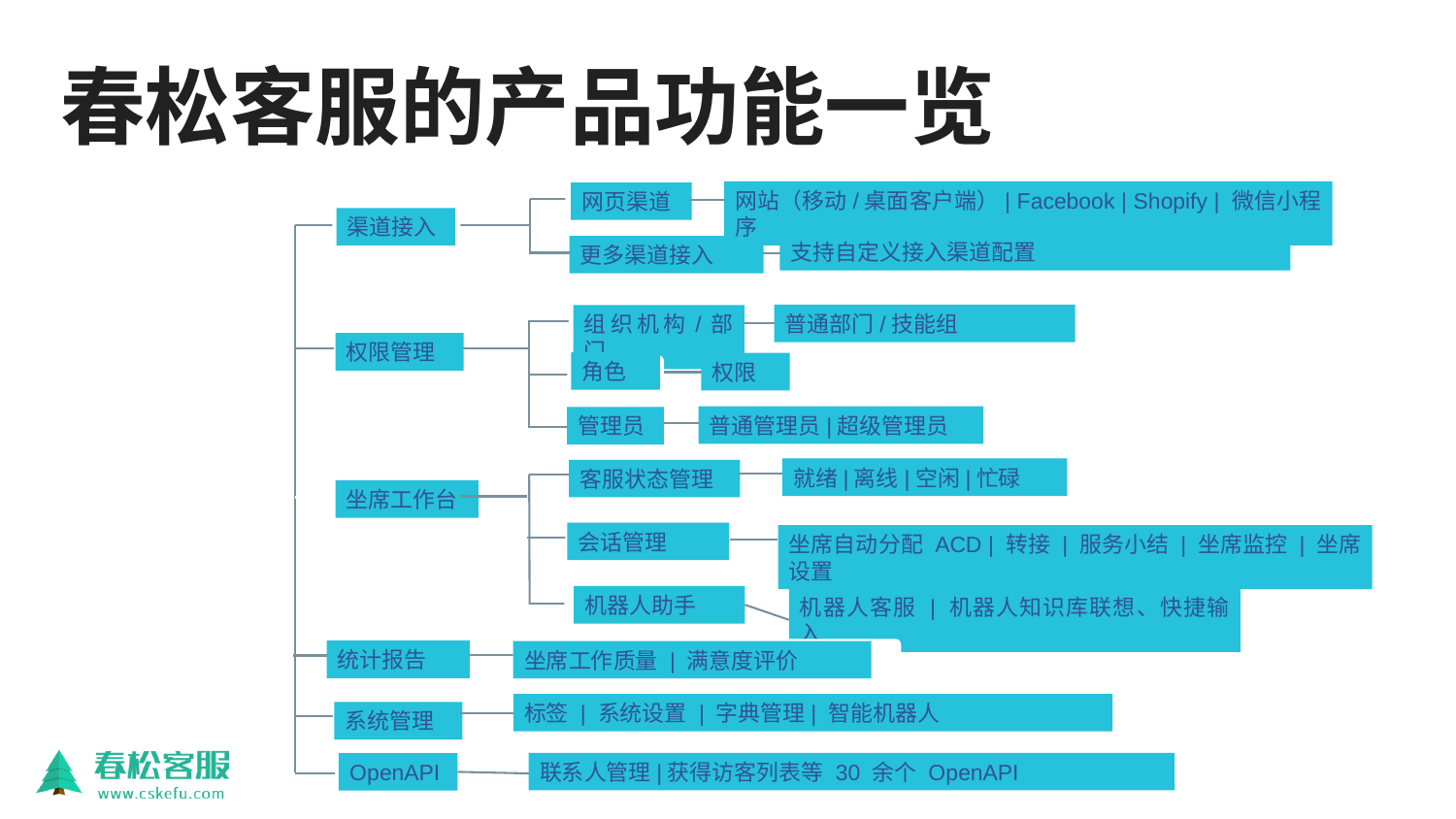

# 春松客服的产品功能一览
网站（移动/桌面客户端）| Facebook | Shopify | 微信小程序

网页渠道

渠道接入
支持自定义接入渠道配置
更多渠道接入

普通部门/技能组
组织机构/部门
权限管理

角色
权限

普通管理员|超级管理员

管理员

就绪|离线|空闲|忙碌

客服状态管理

坐席工作台
会话管理

坐席自动分配 ACD | 转接 | 服务小结 | 坐席监控 | 坐席设置

机器人助手
机器人客服 | 机器人知识库联想、快捷输入

统计报告
坐席工作质量 | 满意度评价
标签 | 系统设置 | 字典管理| 智能机器人

系统管理

联系人管理|获得访客列表等 30 余个 OpenAPI
OpenAPI